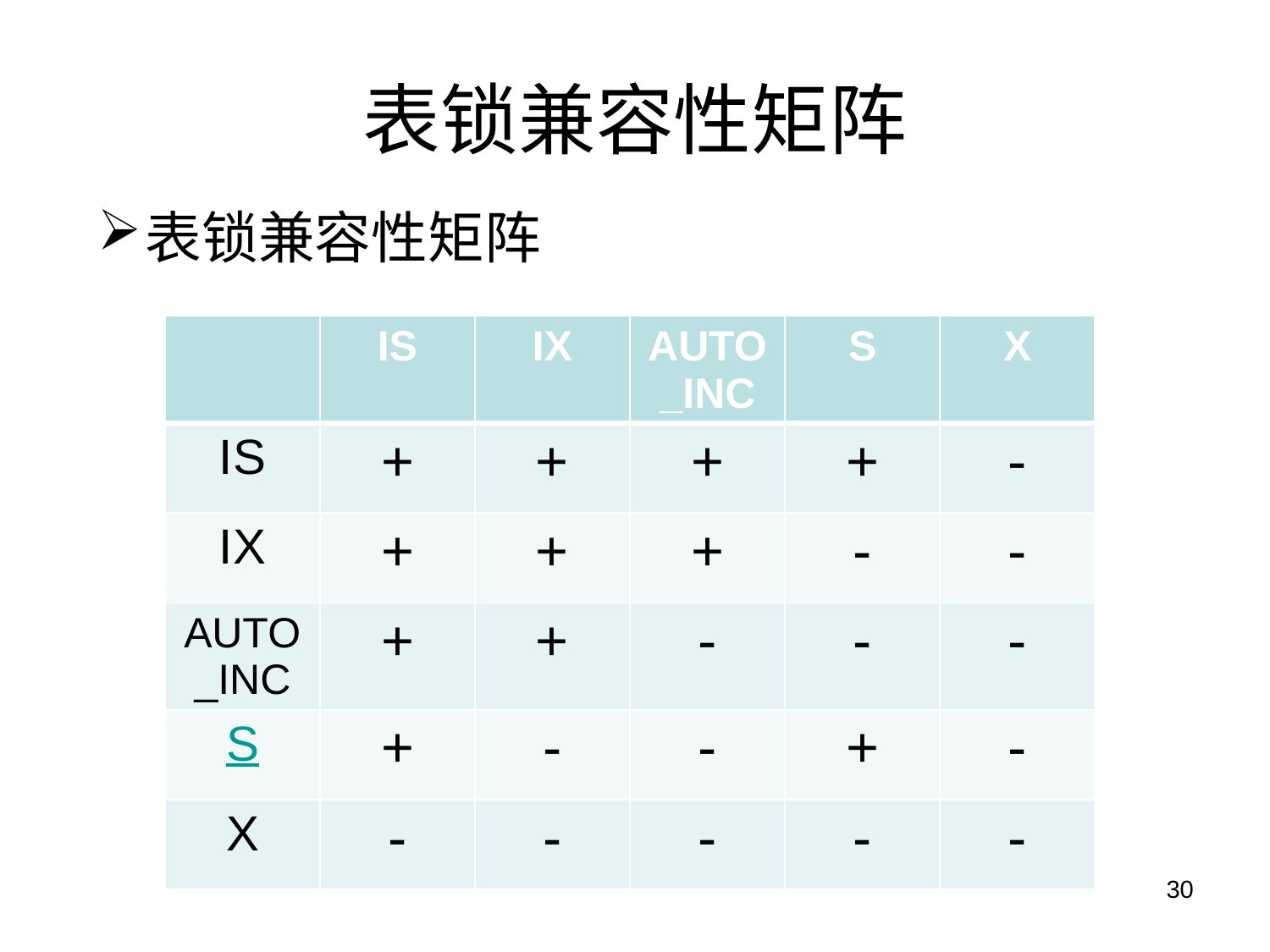

# 表锁兼容性矩阵
表锁兼容性矩阵

|  | IS | IX | AUTO\_INC | S | X |
| --- | --- | --- | --- | --- | --- |
| IS | + | + | + | + | - |
| IX | + | + | + | - | - |
| AUTO\_INC | + | + | - | - | - |
| S | + | - | - | + | - |
| X | - | - | - | - | - |
30